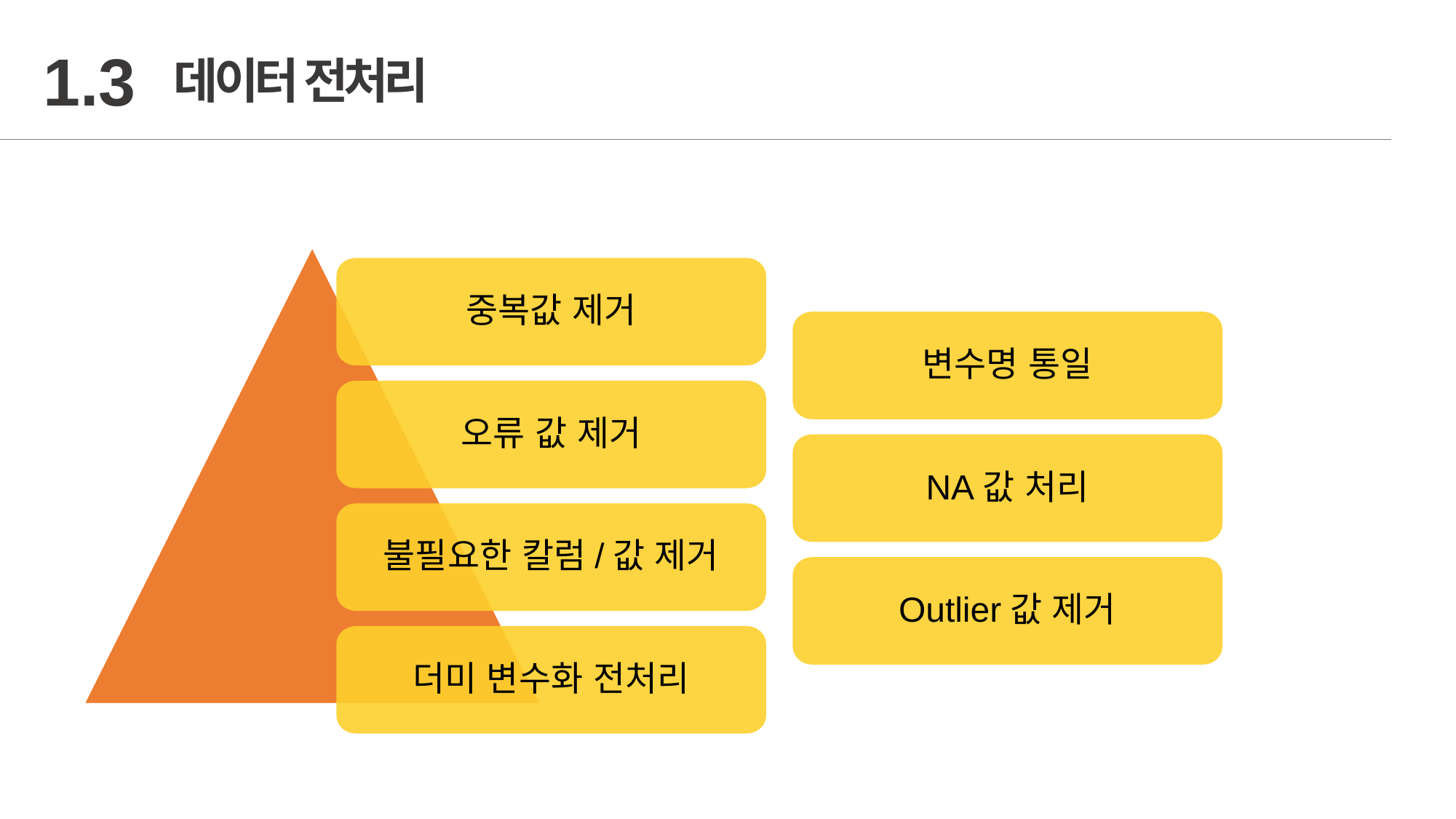

1.3
데이터 전처리

중복값 제거
변수명 통일
오류 값 제거
NA값 처리
불필요한 칼럼/값 제거
Outlier값 제거
더미 변수화 전처리